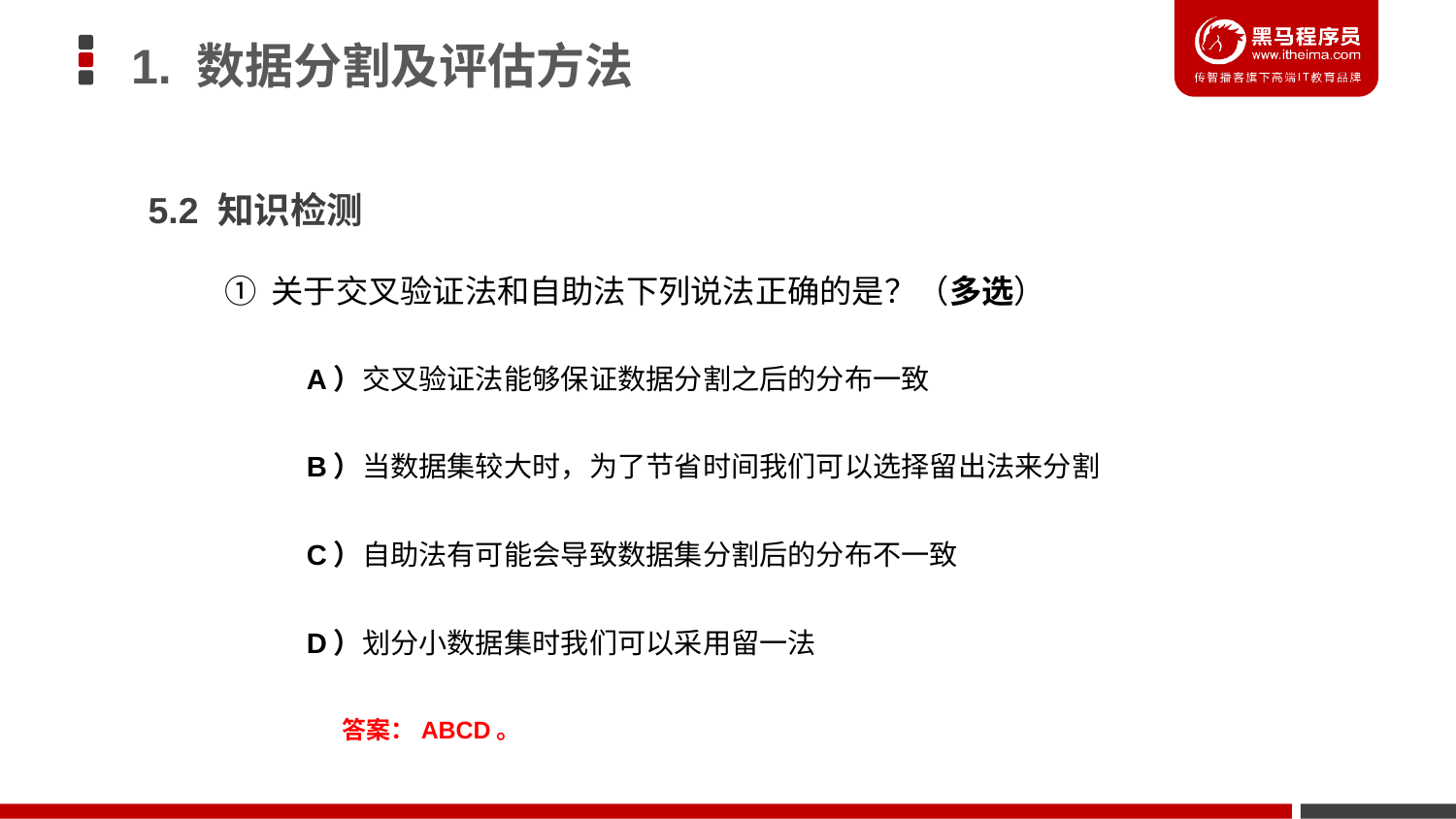

1. 数据分割及评估方法
5.2 知识检测
① 关于交叉验证法和自助法下列说法正确的是？（多选）
A）交叉验证法能够保证数据分割之后的分布一致

B）当数据集较大时，为了节省时间我们可以选择留出法来分割

C）自助法有可能会导致数据集分割后的分布不一致

D）划分小数据集时我们可以采用留一法
答案：ABCD。